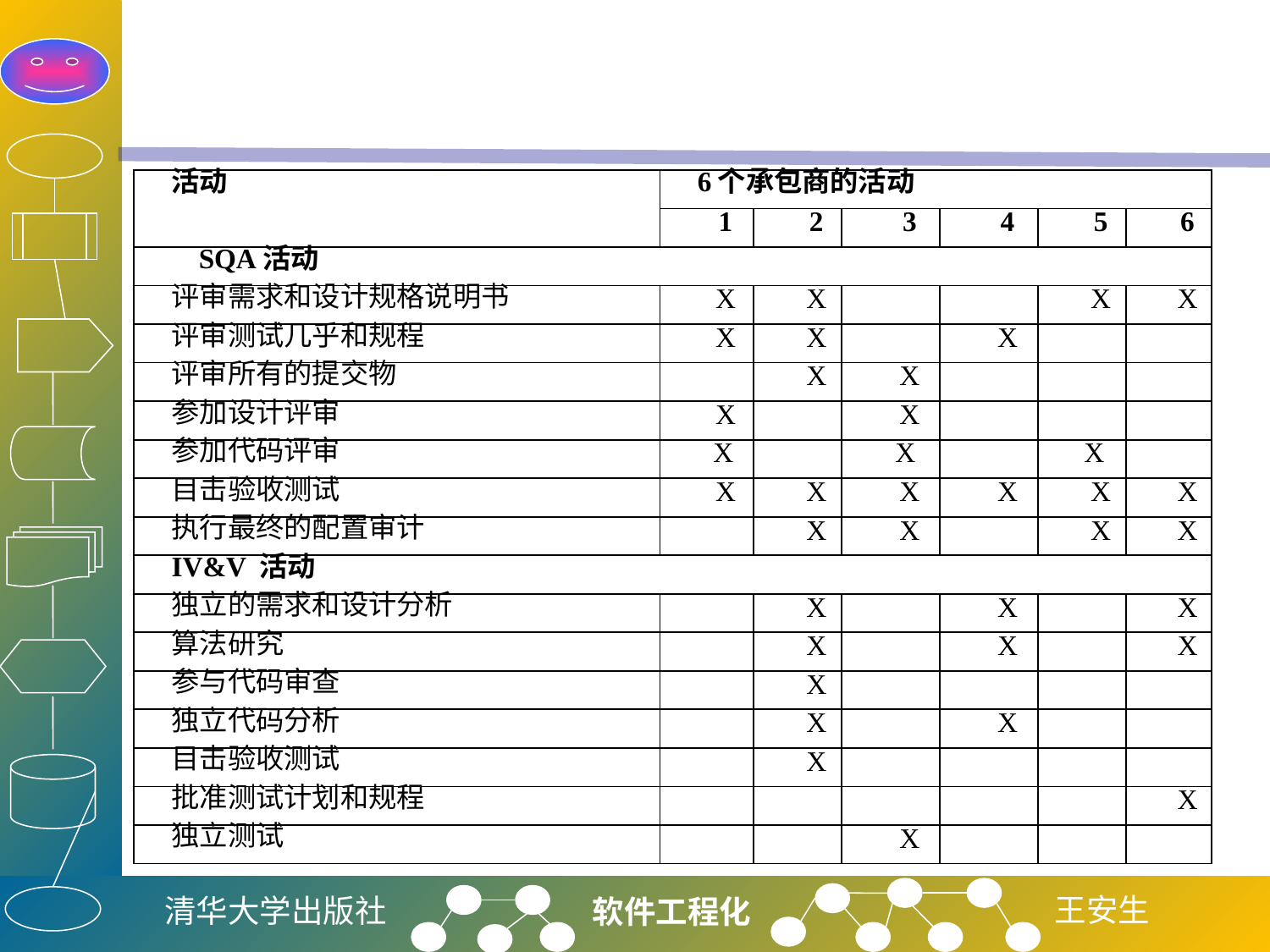

#
| 活动 | 6个承包商的活动 |  |  |  |  |  |
| --- | --- | --- | --- | --- | --- | --- |
|  | 1 | 2 | 3 | 4 | 5 | 6 |
| SQA活动 |  |  |  |  |  |  |
| 评审需求和设计规格说明书 | X | X |  |  | X | X |
| 评审测试几乎和规程 | X | X |  | X |  |  |
| 评审所有的提交物 |  | X | X |  |  |  |
| 参加设计评审 | X |  | X |  |  |  |
| 参加代码评审 | X |  | X |  | X |  |
| 目击验收测试 | X | X | X | X | X | X |
| 执行最终的配置审计 |  | X | X |  | X | X |
| IV&V 活动 |  |  |  |  |  |  |
| 独立的需求和设计分析 |  | X |  | X |  | X |
| 算法研究 |  | X |  | X |  | X |
| 参与代码审查 |  | X |  |  |  |  |
| 独立代码分析 |  | X |  | X |  |  |
| 目击验收测试 |  | X |  |  |  |  |
| 批准测试计划和规程 |  |  |  |  |  | X |
| 独立测试 |  |  | X |  |  |  |